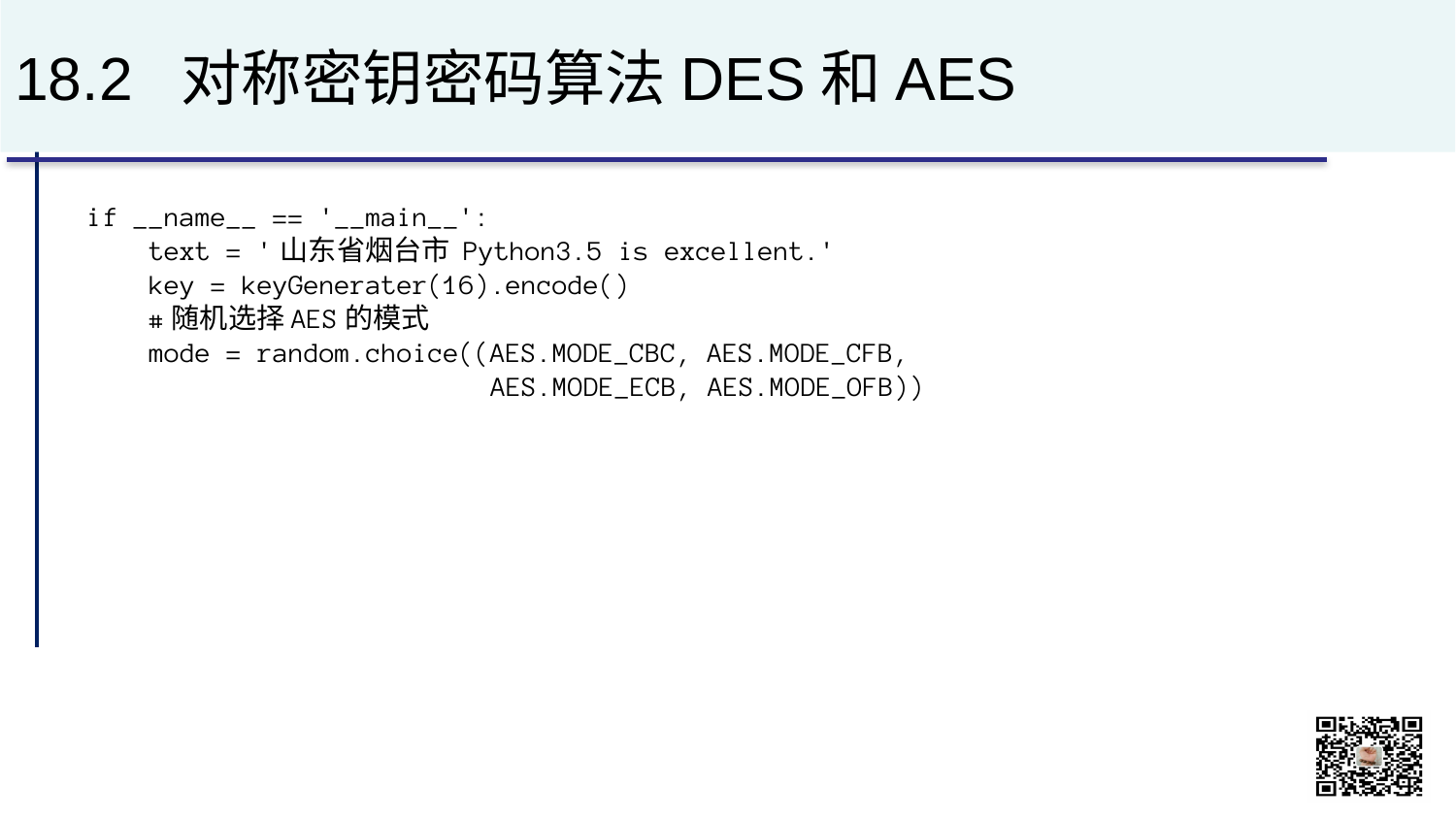

# 18.2  对称密钥密码算法DES和AES
if __name__ == '__main__':
    text = '山东省烟台市 Python3.5 is excellent.'
    key = keyGenerater(16).encode()
    #随机选择AES的模式
    mode = random.choice((AES.MODE_CBC, AES.MODE_CFB,
                          AES.MODE_ECB, AES.MODE_OFB))